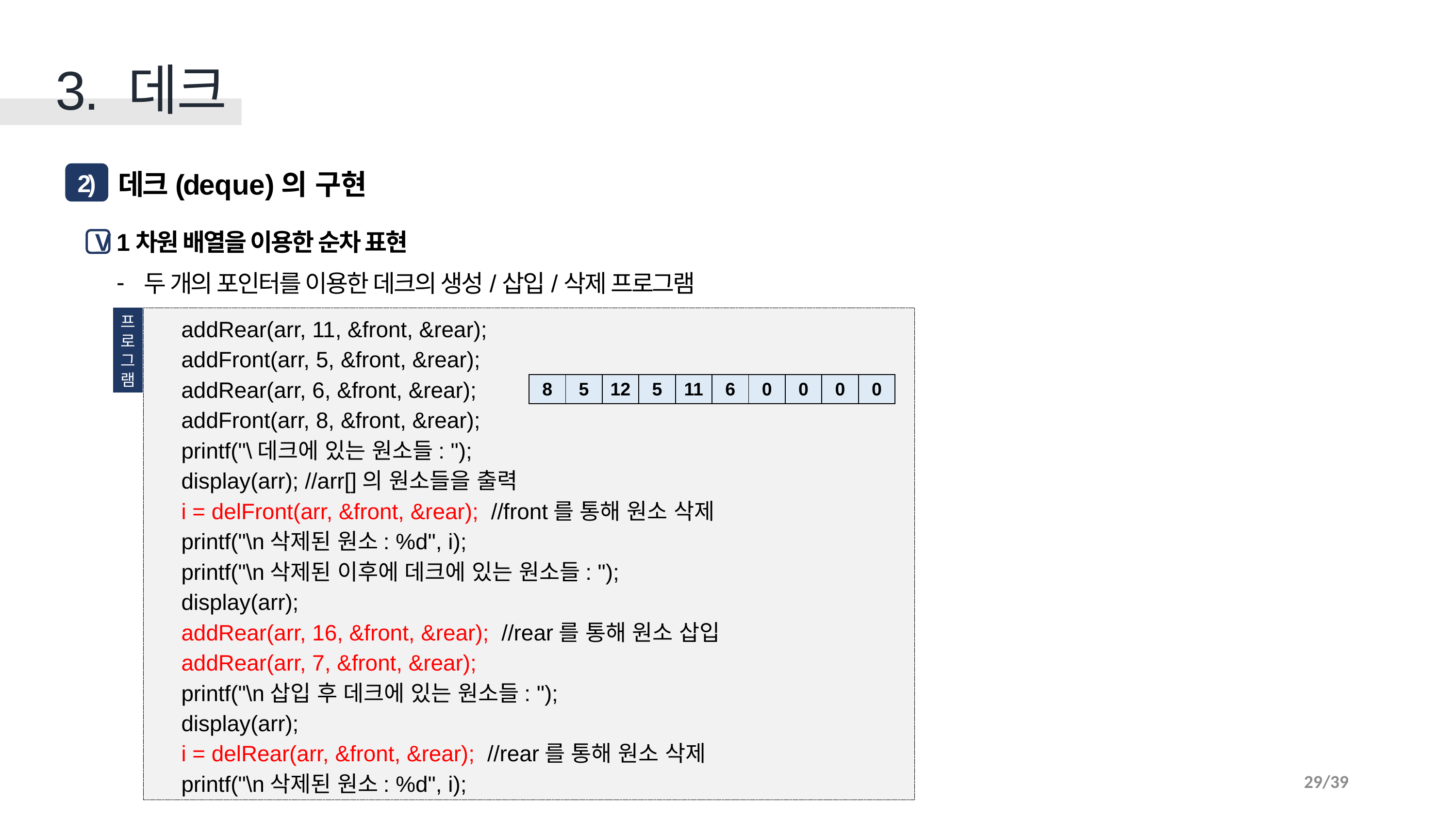

3. 데크

 데크(deque)의 구현
2)
1차원 배열을 이용한 순차 표현

두 개의 포인터를 이용한 데크의 생성/삽입/삭제 프로그램
V
프
로
그
램
     addRear(arr, 11, &front, &rear);
     addFront(arr, 5, &front, &rear);
     addRear(arr, 6, &front, &rear);
     addFront(arr, 8, &front, &rear);
     printf("\데크에 있는 원소들: ");
     display(arr); //arr[]의 원소들을 출력
     i = delFront(arr, &front, &rear);  //front를 통해 원소 삭제
     printf("\n삭제된 원소: %d", i);
     printf("\n삭제된 이후에 데크에 있는 원소들: ");
     display(arr);
     addRear(arr, 16, &front, &rear);  //rear를 통해 원소 삽입
     addRear(arr, 7, &front, &rear);
     printf("\n삽입 후 데크에 있는 원소들: ");
     display(arr);
     i = delRear(arr, &front, &rear);  //rear를 통해 원소 삭제
     printf("\n삭제된 원소: %d", i);
| 8 | 5 | 12 | 5 | 11 | 6 | 0 | 0 | 0 | 0 |
| --- | --- | --- | --- | --- | --- | --- | --- | --- | --- |
29/39